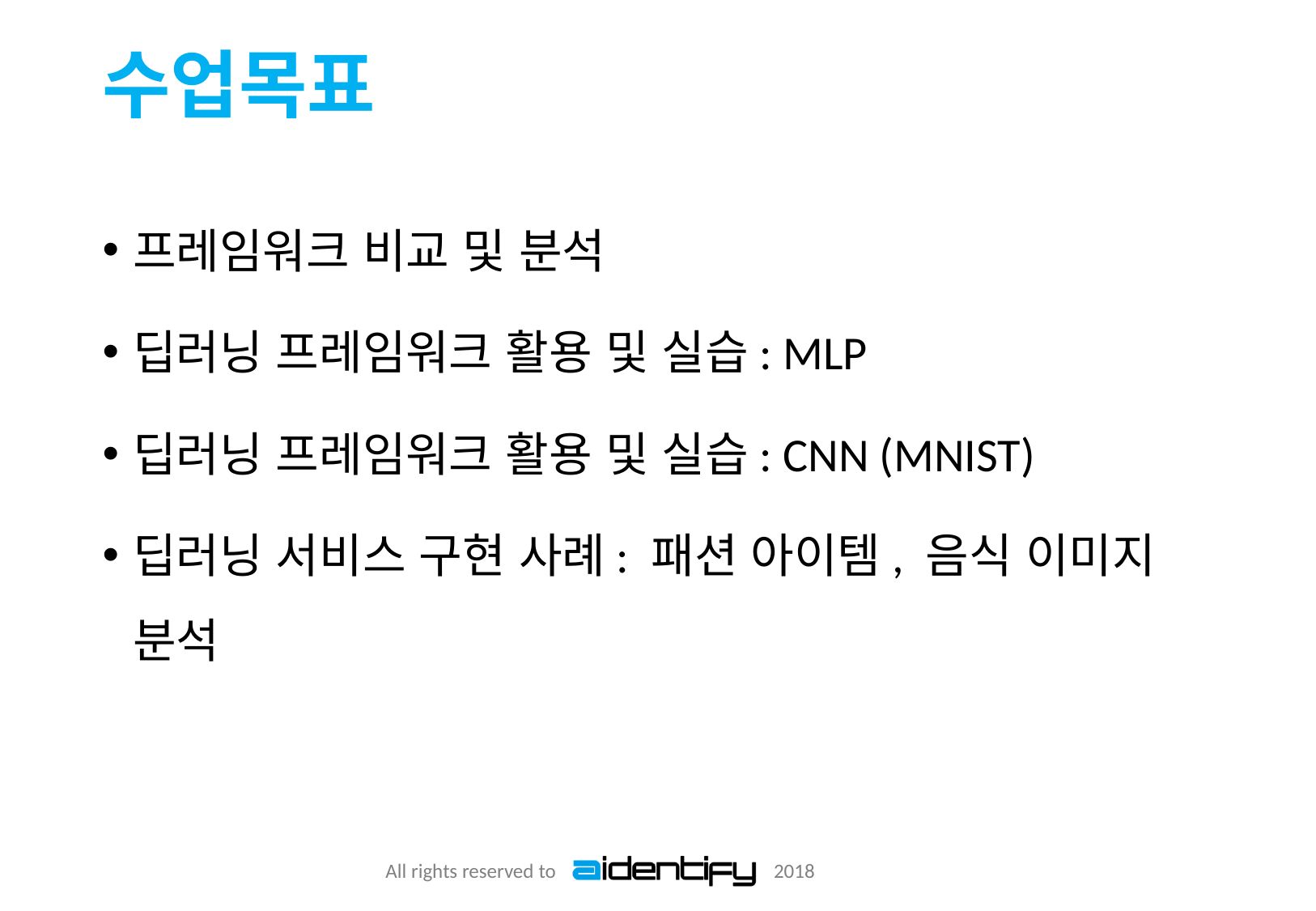

# 수업목표
프레임워크 비교 및 분석
딥러닝 프레임워크 활용 및 실습: MLP
딥러닝 프레임워크 활용 및 실습: CNN (MNIST)
딥러닝 서비스 구현 사례: 패션 아이템, 음식 이미지 분석